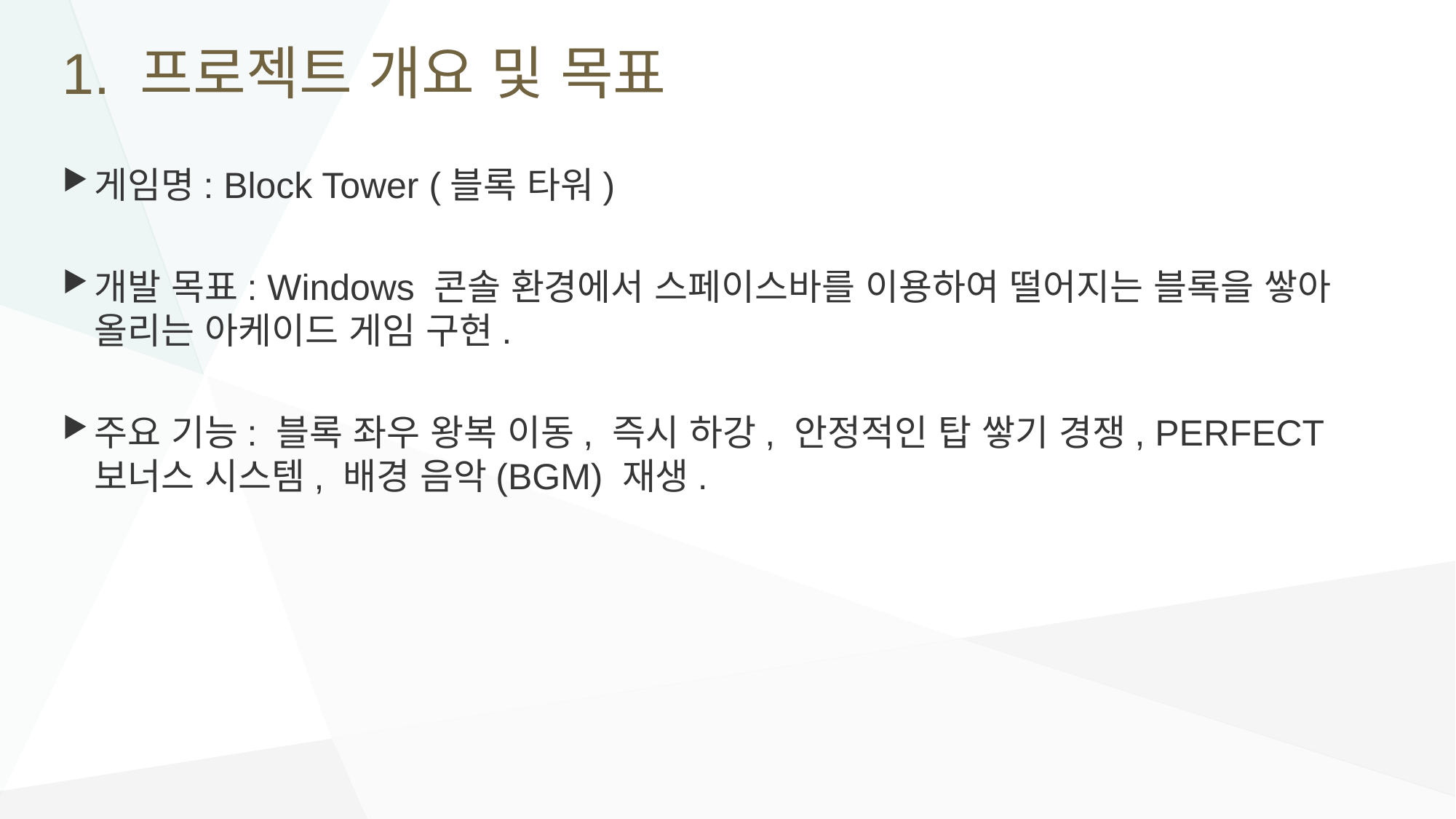

# 1. 프로젝트 개요 및 목표
게임명: Block Tower (블록 타워)

개발 목표: Windows 콘솔 환경에서 스페이스바를 이용하여 떨어지는 블록을 쌓아 올리는 아케이드 게임 구현.

주요 기능: 블록 좌우 왕복 이동, 즉시 하강, 안정적인 탑 쌓기 경쟁, PERFECT 보너스 시스템, 배경 음악(BGM) 재생.